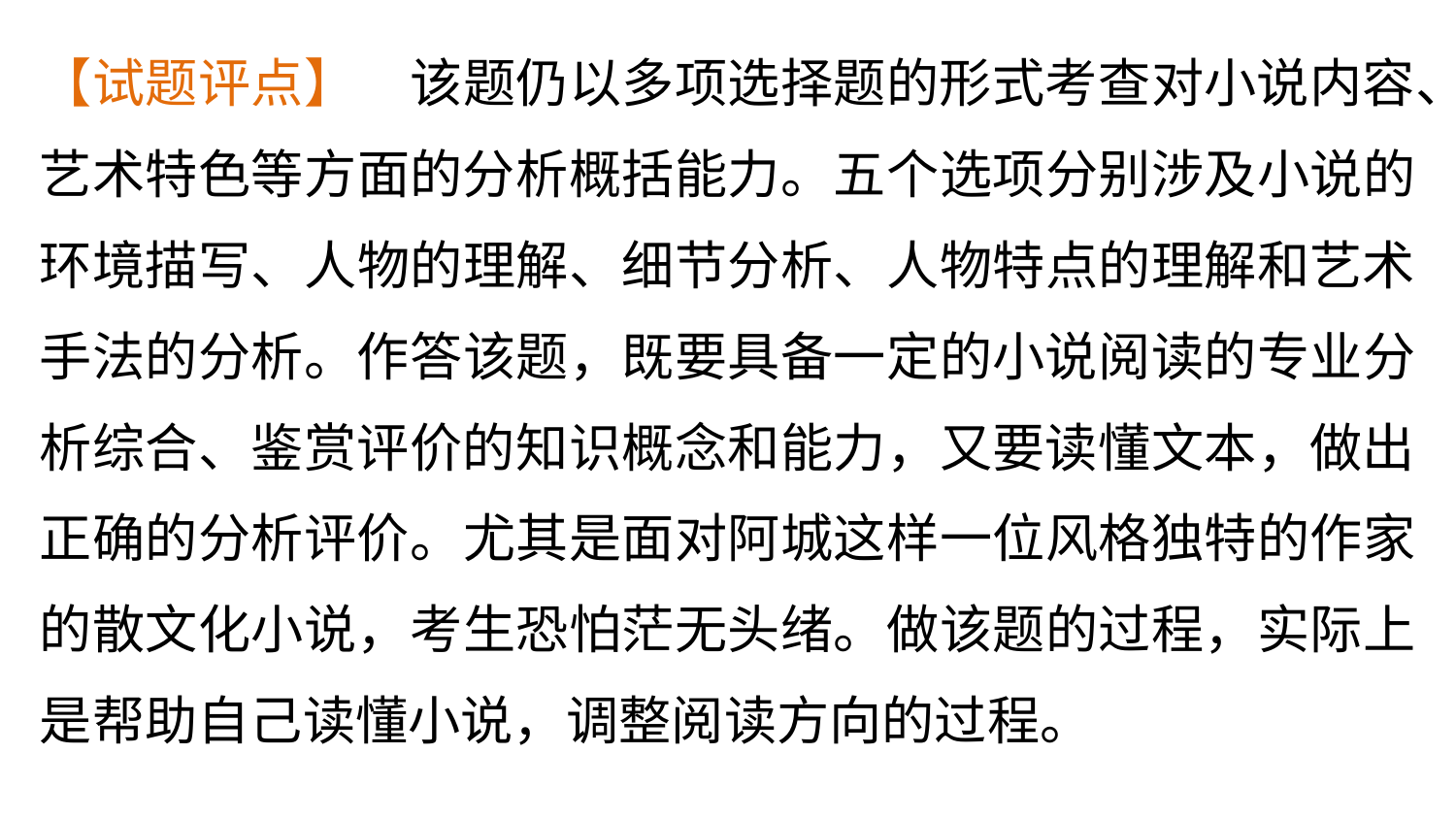

【试题评点】　该题仍以多项选择题的形式考查对小说内容、艺术特色等方面的分析概括能力。五个选项分别涉及小说的环境描写、人物的理解、细节分析、人物特点的理解和艺术手法的分析。作答该题，既要具备一定的小说阅读的专业分析综合、鉴赏评价的知识概念和能力，又要读懂文本，做出正确的分析评价。尤其是面对阿城这样一位风格独特的作家的散文化小说，考生恐怕茫无头绪。做该题的过程，实际上是帮助自己读懂小说，调整阅读方向的过程。